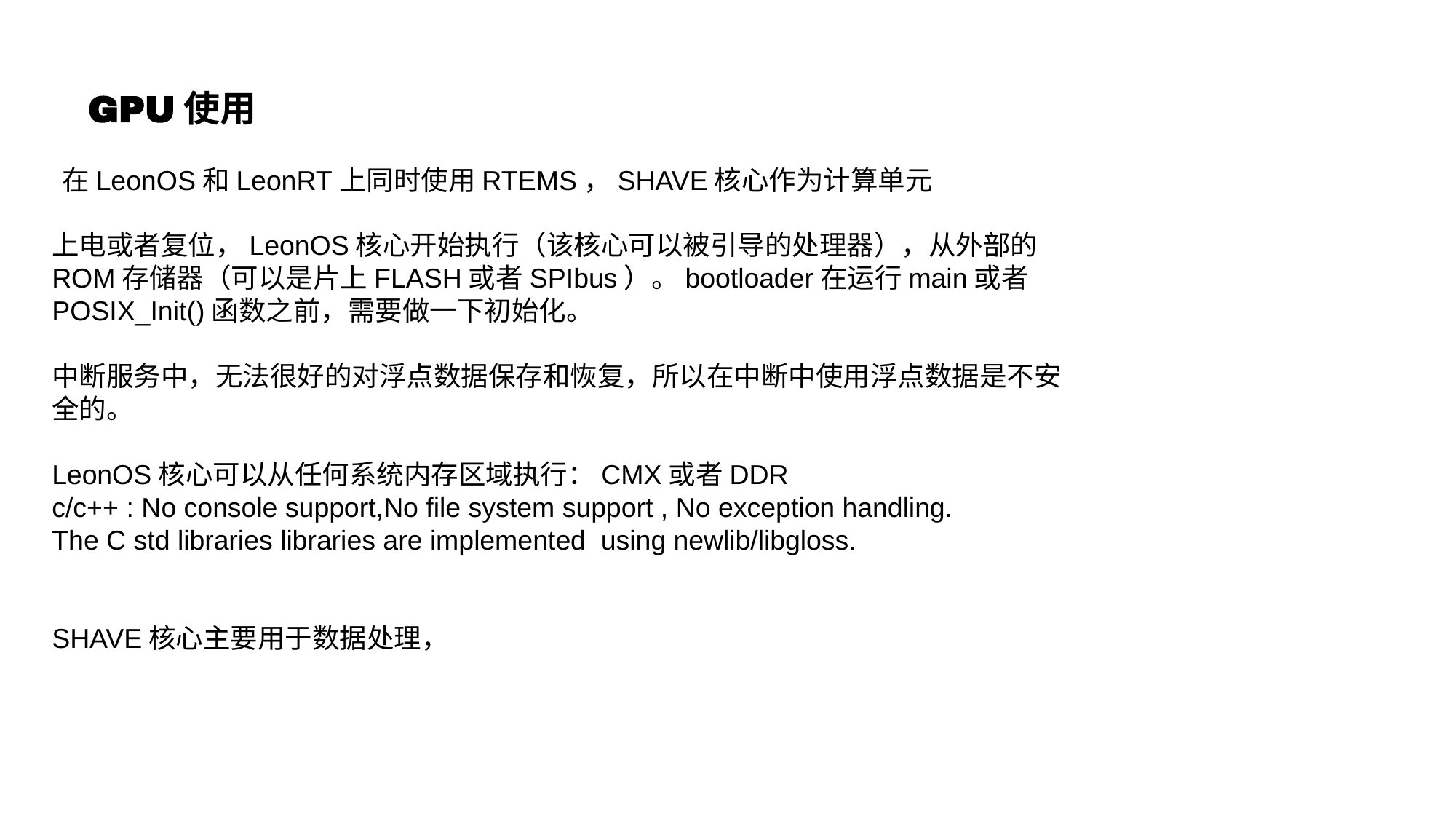

# GPU使用
在LeonOS和LeonRT上同时使用RTEMS，SHAVE核心作为计算单元
上电或者复位，LeonOS核心开始执行（该核心可以被引导的处理器），从外部的ROM存储器（可以是片上FLASH或者SPIbus）。bootloader在运行main或者POSIX_Init()函数之前，需要做一下初始化。

中断服务中，无法很好的对浮点数据保存和恢复，所以在中断中使用浮点数据是不安全的。

LeonOS核心可以从任何系统内存区域执行：CMX或者DDR
c/c++ : No console support,No file system support , No exception handling.
The C std libraries libraries are implemented  using newlib/libgloss.

SHAVE核心主要用于数据处理，